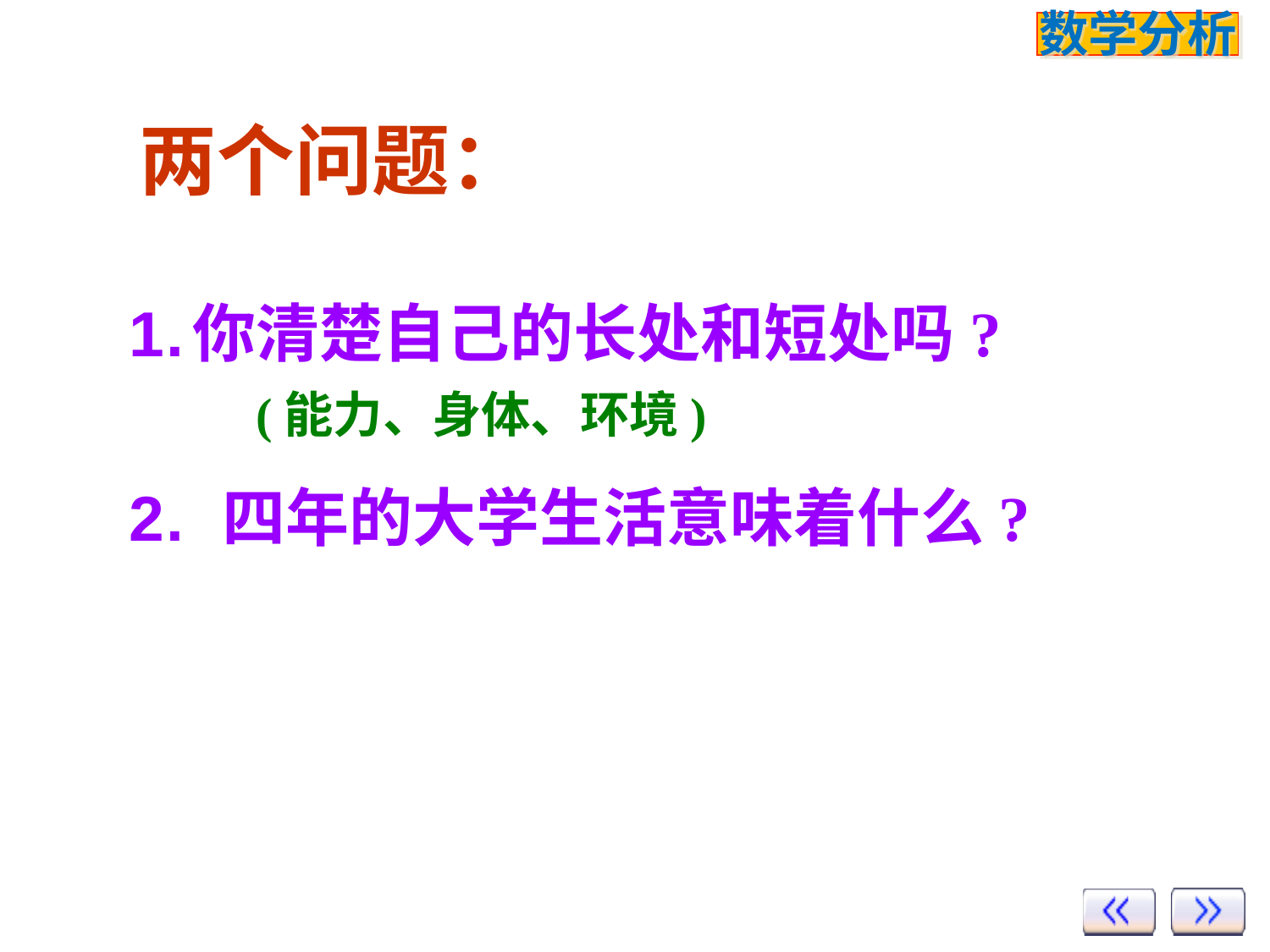

两个问题：
你清楚自己的长处和短处吗?       (能力、身体、环境)
 四年的大学生活意味着什么?